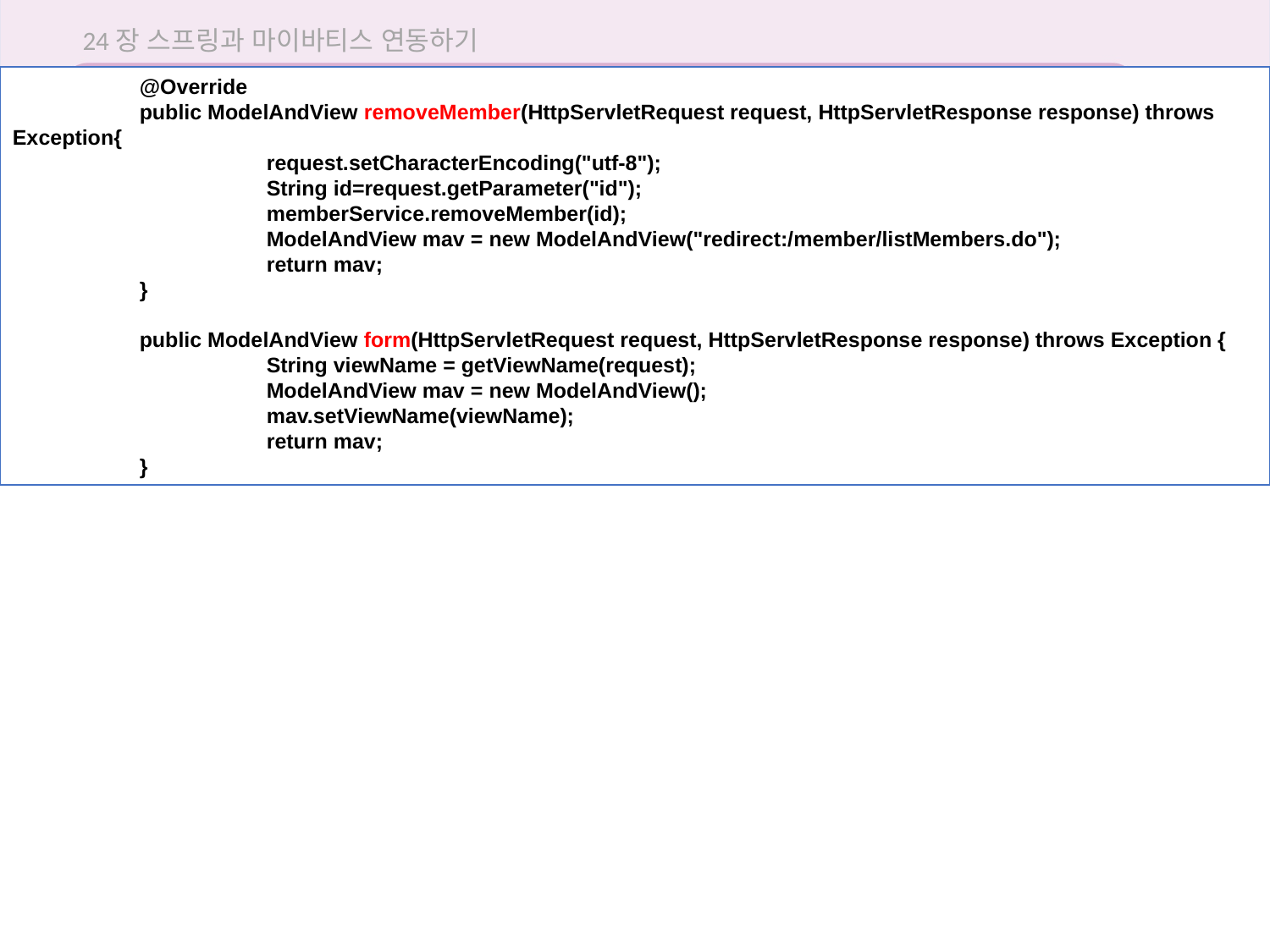

24장 스프링과 마이바티스 연동하기
	@Override
	public ModelAndView removeMember(HttpServletRequest request, HttpServletResponse response) throws Exception{
		request.setCharacterEncoding("utf-8");
		String id=request.getParameter("id");
		memberService.removeMember(id);
		ModelAndView mav = new ModelAndView("redirect:/member/listMembers.do");
		return mav;
	}

	public ModelAndView form(HttpServletRequest request, HttpServletResponse response) throws Exception {
		String viewName = getViewName(request);
		ModelAndView mav = new ModelAndView();
		mav.setViewName(viewName);
		return mav;
	}